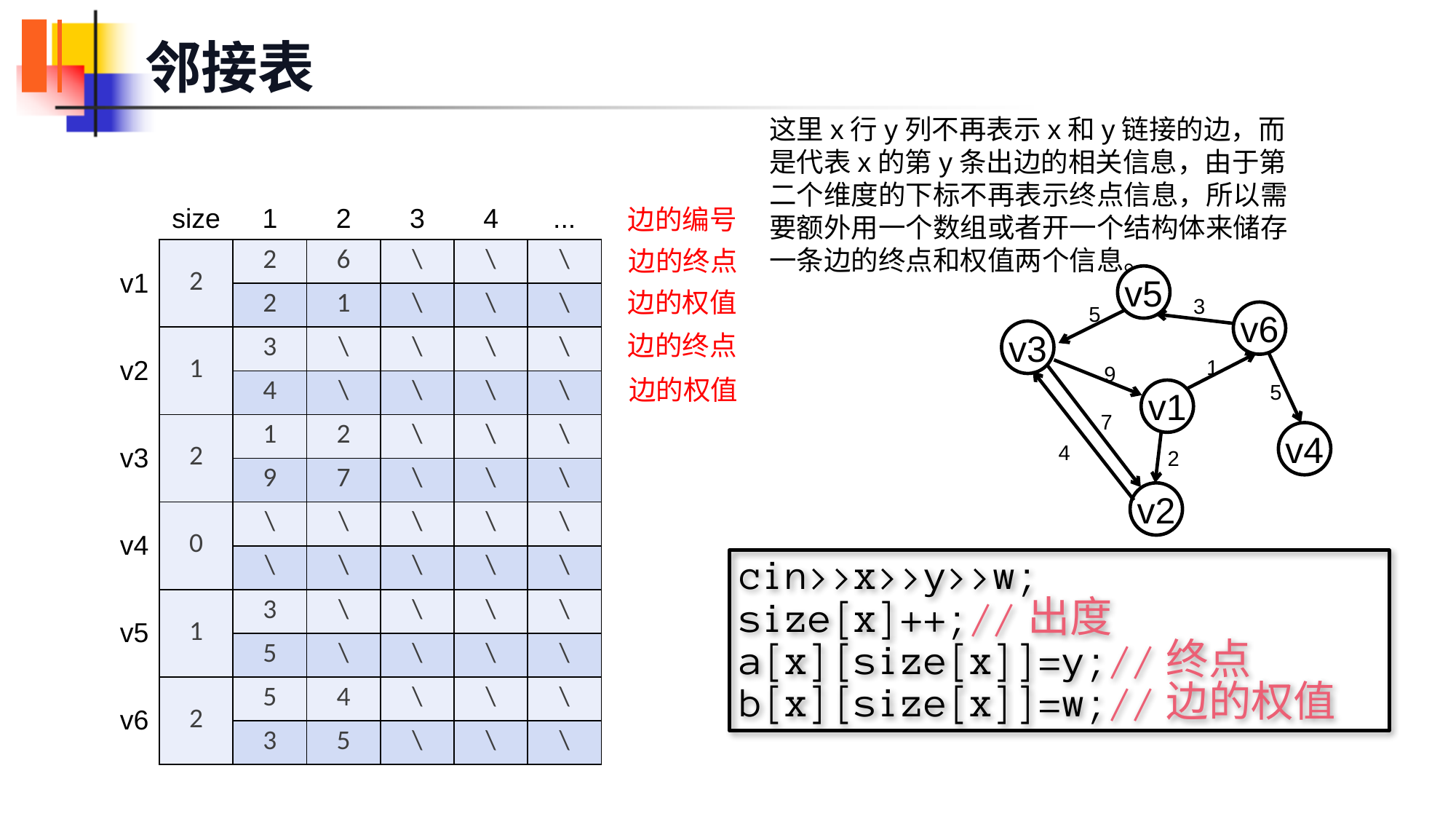

邻接表

这里x行y列不再表示x和y链接的边，而是代表x的第y条出边的相关信息，由于第二个维度的下标不再表示终点信息，所以需要额外用一个数组或者开一个结构体来储存一条边的终点和权值两个信息。
|  | size | 1 | 2 | 3 | 4 | ... |
| --- | --- | --- | --- | --- | --- | --- |
| v1 | 2 | 2 | 6 | \ | \ | \ |
|  |  | 2 | 1 | \ | \ | \ |
| v2 | 1 | 3 | \ | \ | \ | \ |
|  |  | 4 | \ | \ | \ | \ |
| v3 | 2 | 1 | 2 | \ | \ | \ |
|  |  | 9 | 7 | \ | \ | \ |
| v4 | 0 | \ | \ | \ | \ | \ |
|  |  | \ | \ | \ | \ | \ |
| v5 | 1 | 3 | \ | \ | \ | \ |
|  |  | 5 | \ | \ | \ | \ |
| v6 | 2 | 5 | 4 | \ | \ | \ |
|  |  | 3 | 5 | \ | \ | \ |
边的编号

边的终点

v5
边的权值

3
5
v6

v3
边的终点

1
9

5
边的权值

v1
7
v4
4
2

v2
cin>>x>>y>>w;
size[x]++;//出度
a[x][size[x]]=y;//终点
b[x][size[x]]=w;//边的权值